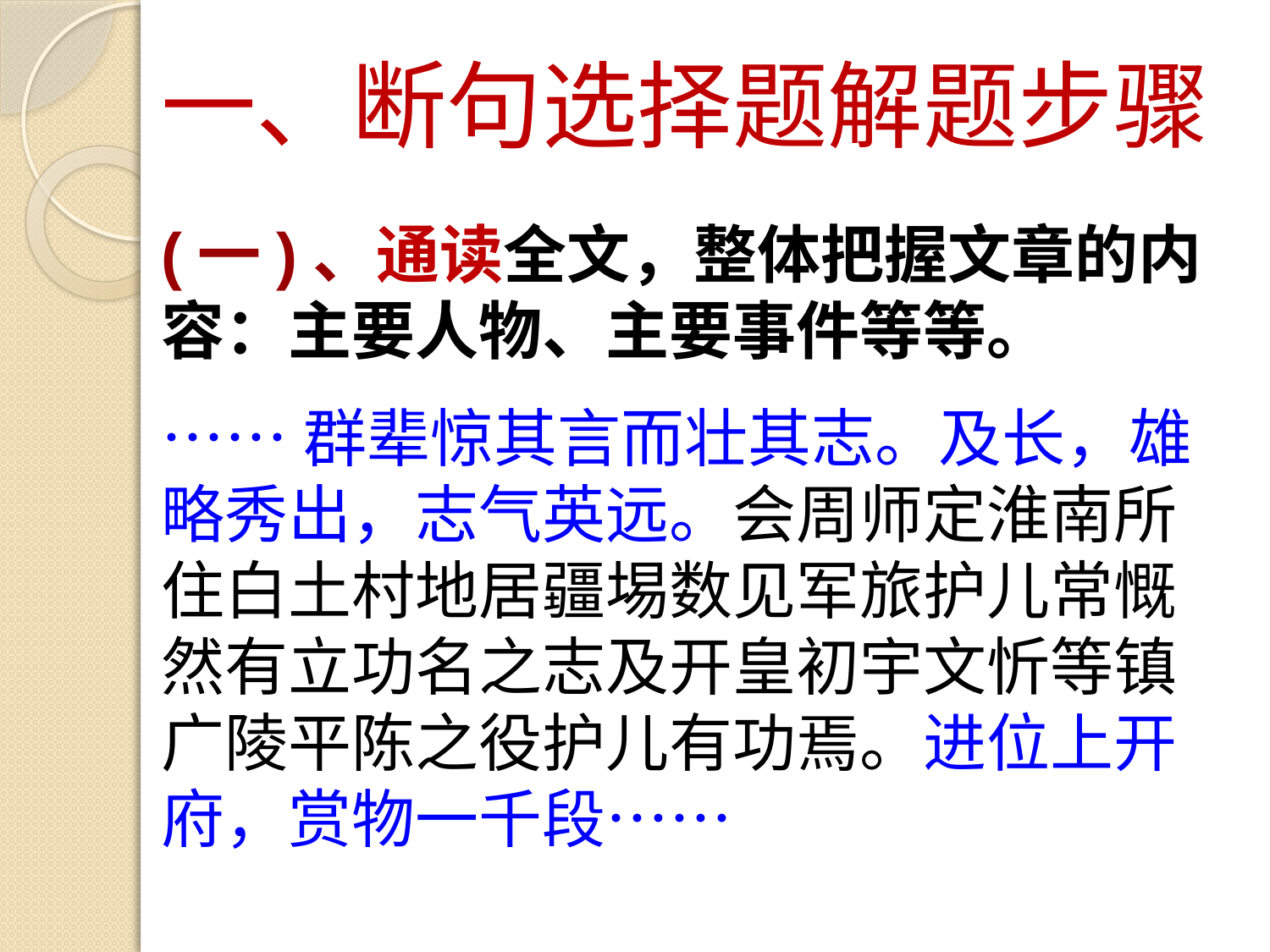

一、断句选择题解题步骤
(一)、通读全文，整体把握文章的内容：主要人物、主要事件等等。
……群辈惊其言而壮其志。及长，雄略秀出，志气英远。会周师定淮南所住白土村地居疆埸数见军旅护儿常慨然有立功名之志及开皇初宇文忻等镇广陵平陈之役护儿有功焉。进位上开府，赏物一千段……